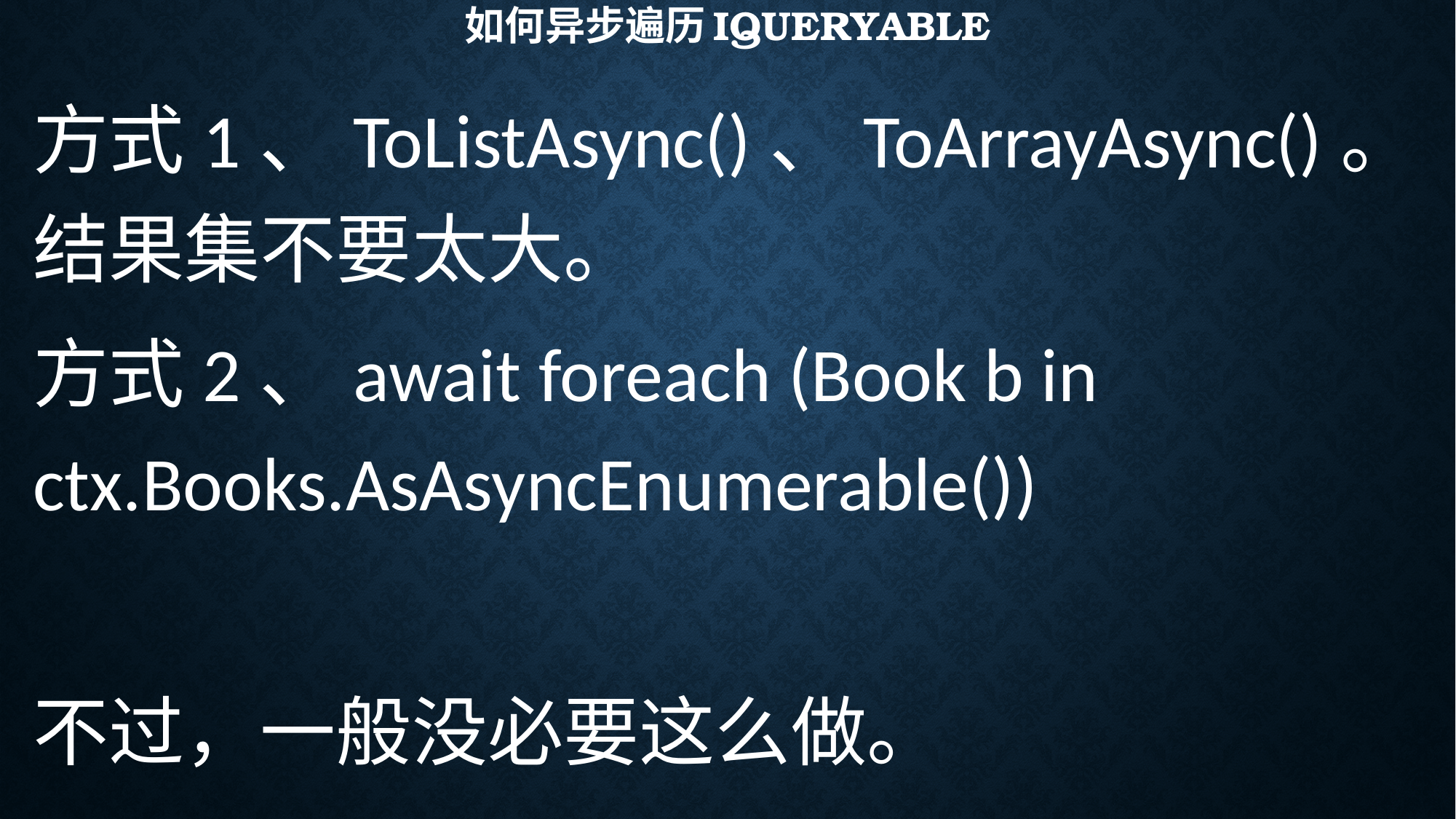

# 如何异步遍历IQueryable
方式1、ToListAsync()、ToArrayAsync()。结果集不要太大。
方式2、await foreach (Book b in ctx.Books.AsAsyncEnumerable())

不过，一般没必要这么做。